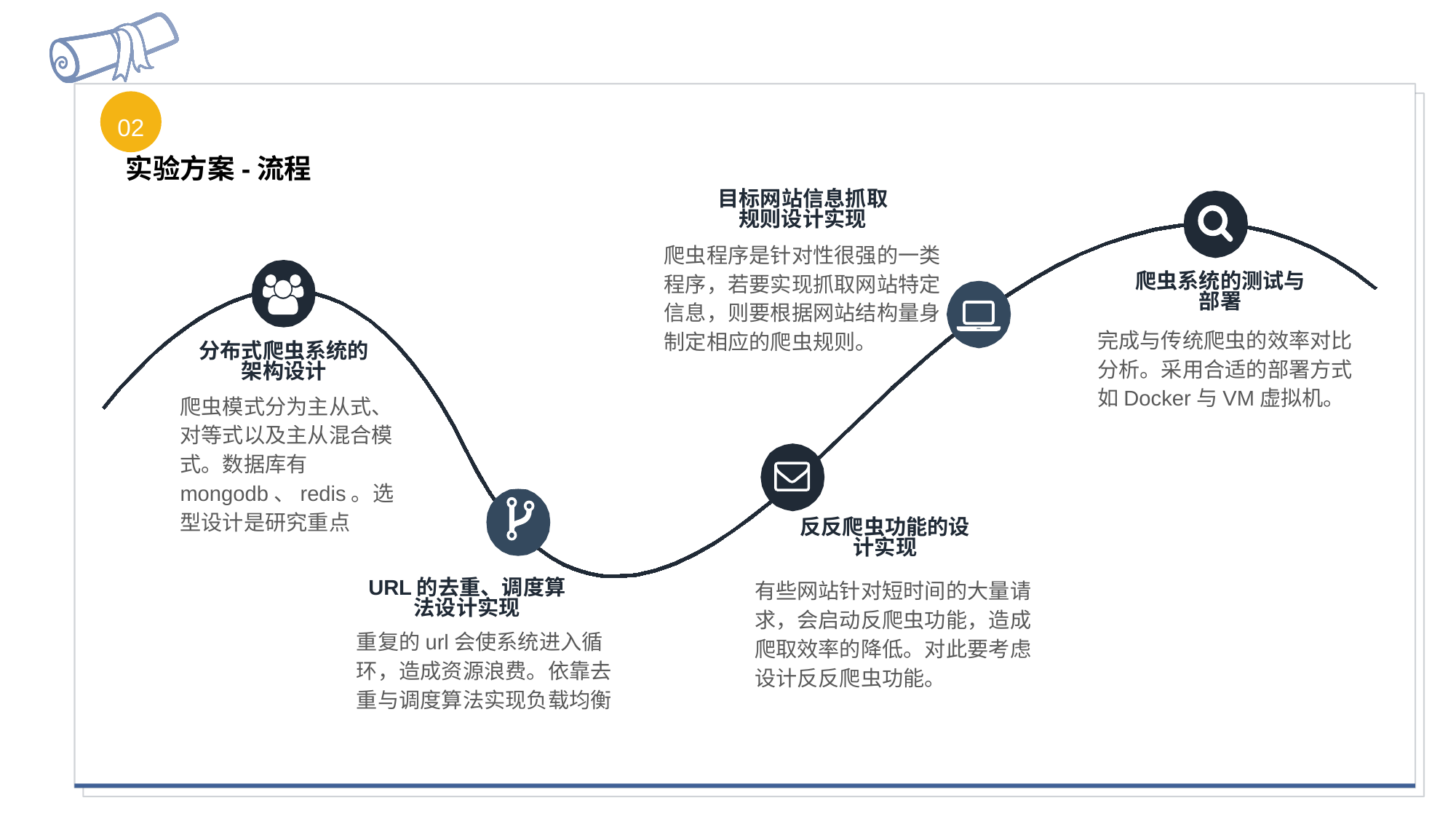

02
实验方案-流程

目标网站信息抓取规则设计实现
爬虫程序是针对性很强的一类程序，若要实现抓取网站特定信息，则要根据网站结构量身制定相应的爬虫规则。

爬虫系统的测试与部署
完成与传统爬虫的效率对比分析。采用合适的部署方式如Docker与VM虚拟机。

分布式爬虫系统的架构设计
爬虫模式分为主从式、对等式以及主从混合模式。数据库有mongodb、redis。选型设计是研究重点

反反爬虫功能的设计实现
有些网站针对短时间的大量请求，会启动反爬虫功能，造成爬取效率的降低。对此要考虑设计反反爬虫功能。
URL的去重、调度算法设计实现
重复的url会使系统进入循环，造成资源浪费。依靠去重与调度算法实现负载均衡